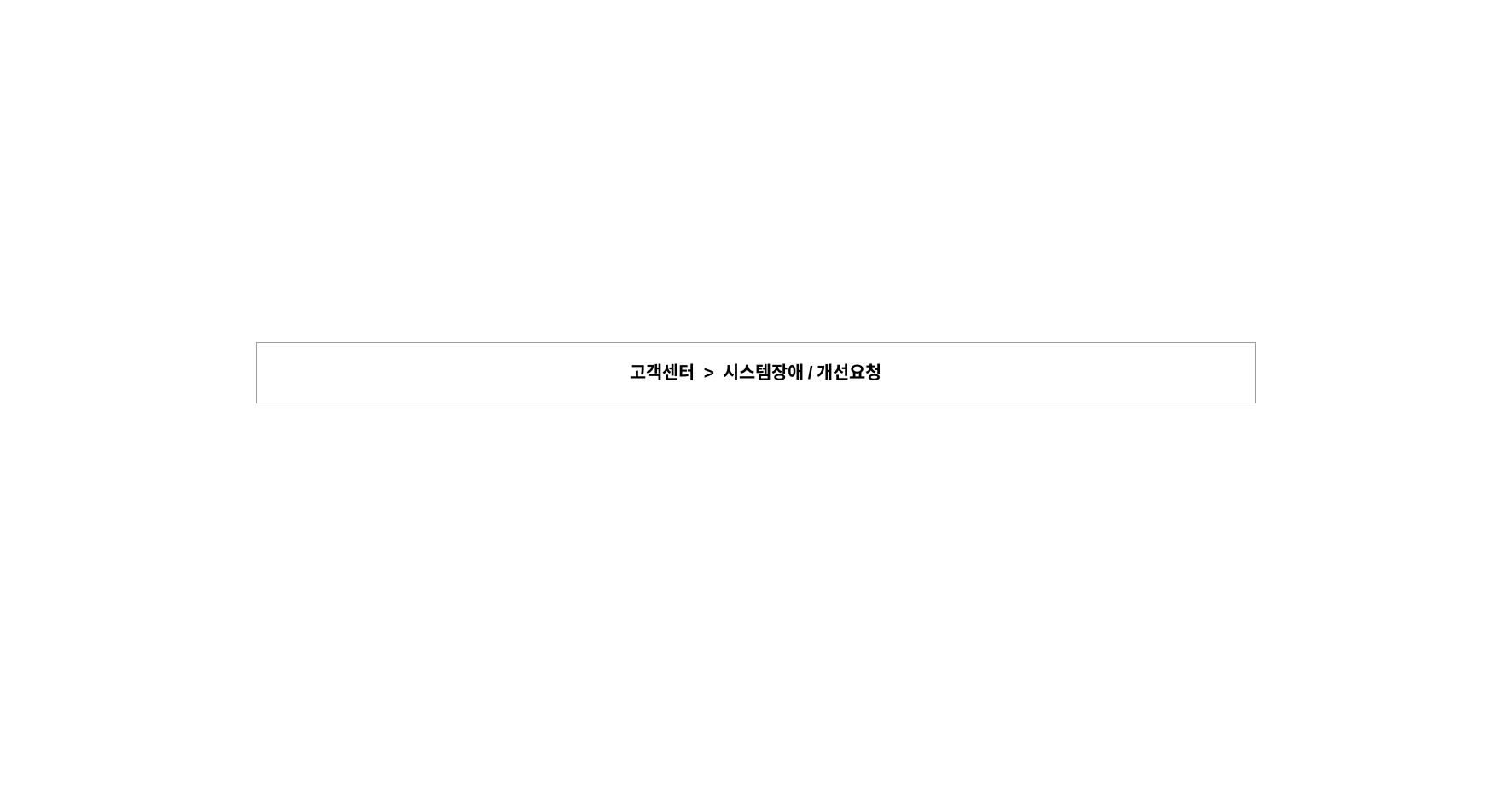

| 고객센터 > 시스템장애/개선요청 |
| --- |